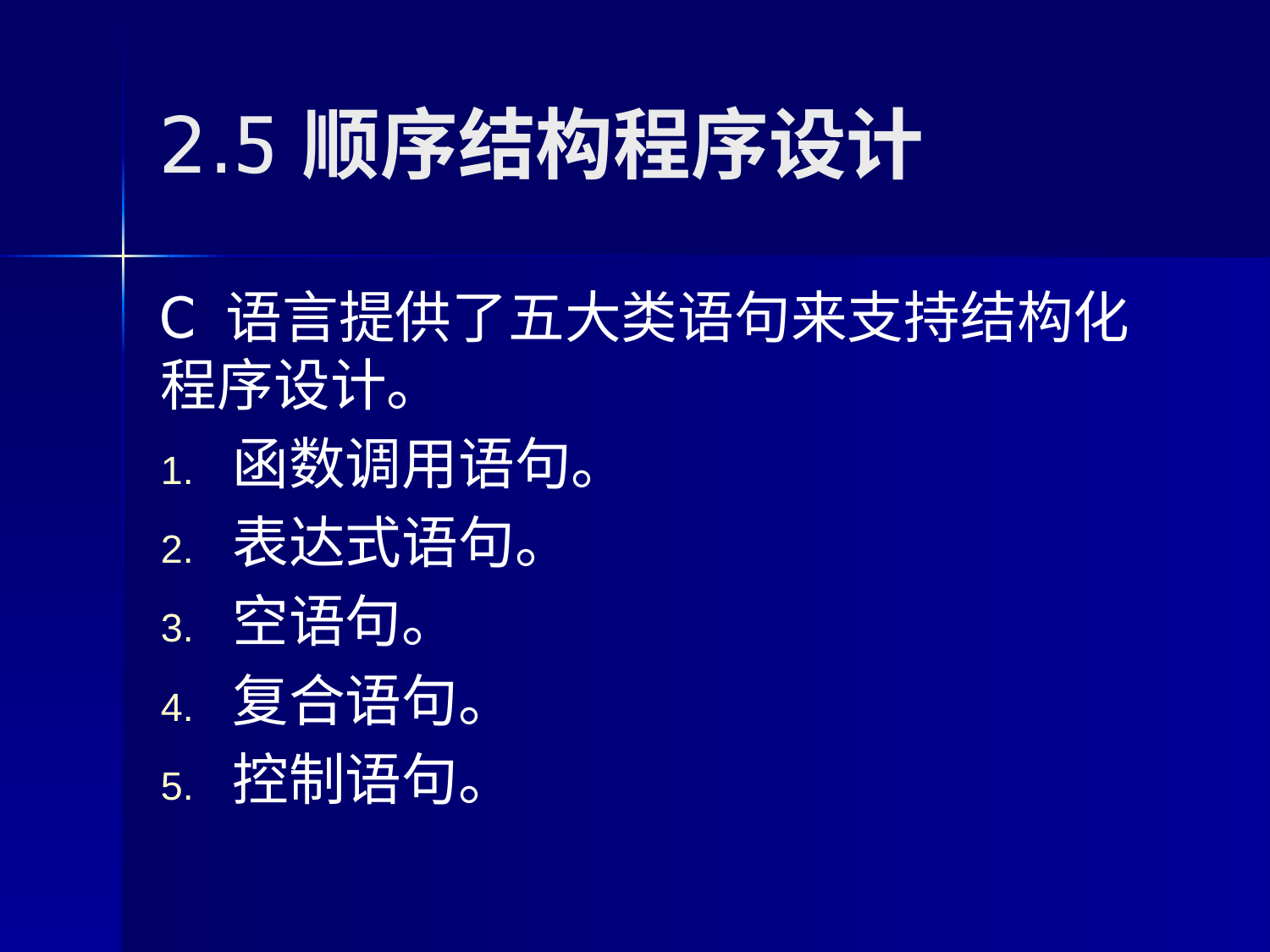

# 2.5顺序结构程序设计
C 语言提供了五大类语句来支持结构化程序设计。
函数调用语句。
表达式语句。
空语句。
复合语句。
控制语句。